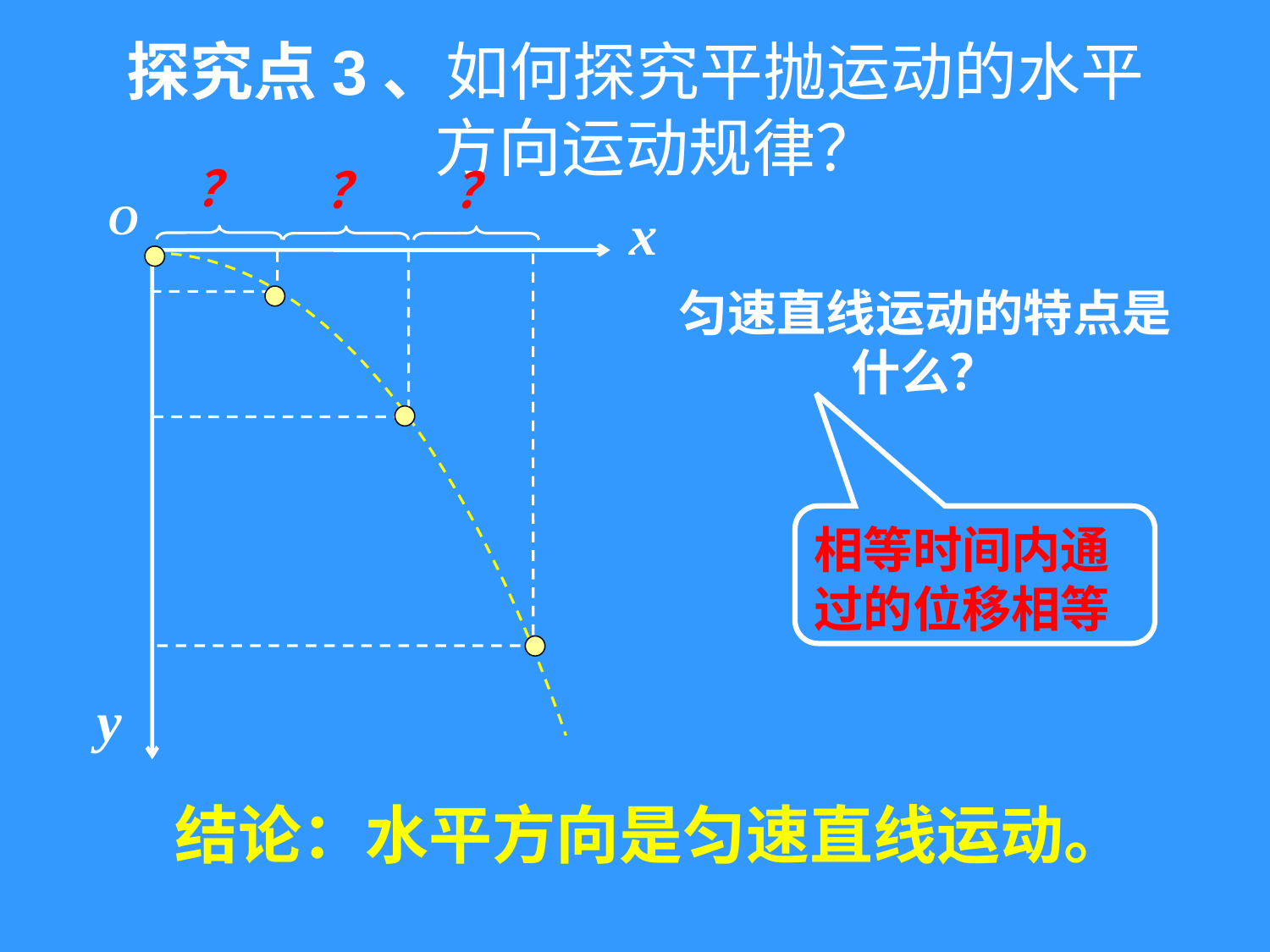

探究点3、如何探究平抛运动的水平
  方向运动规律？

O
x

y
？
？
？

匀速直线运动的特点是什么？
相等时间内通过的位移相等
结论：水平方向是匀速直线运动。